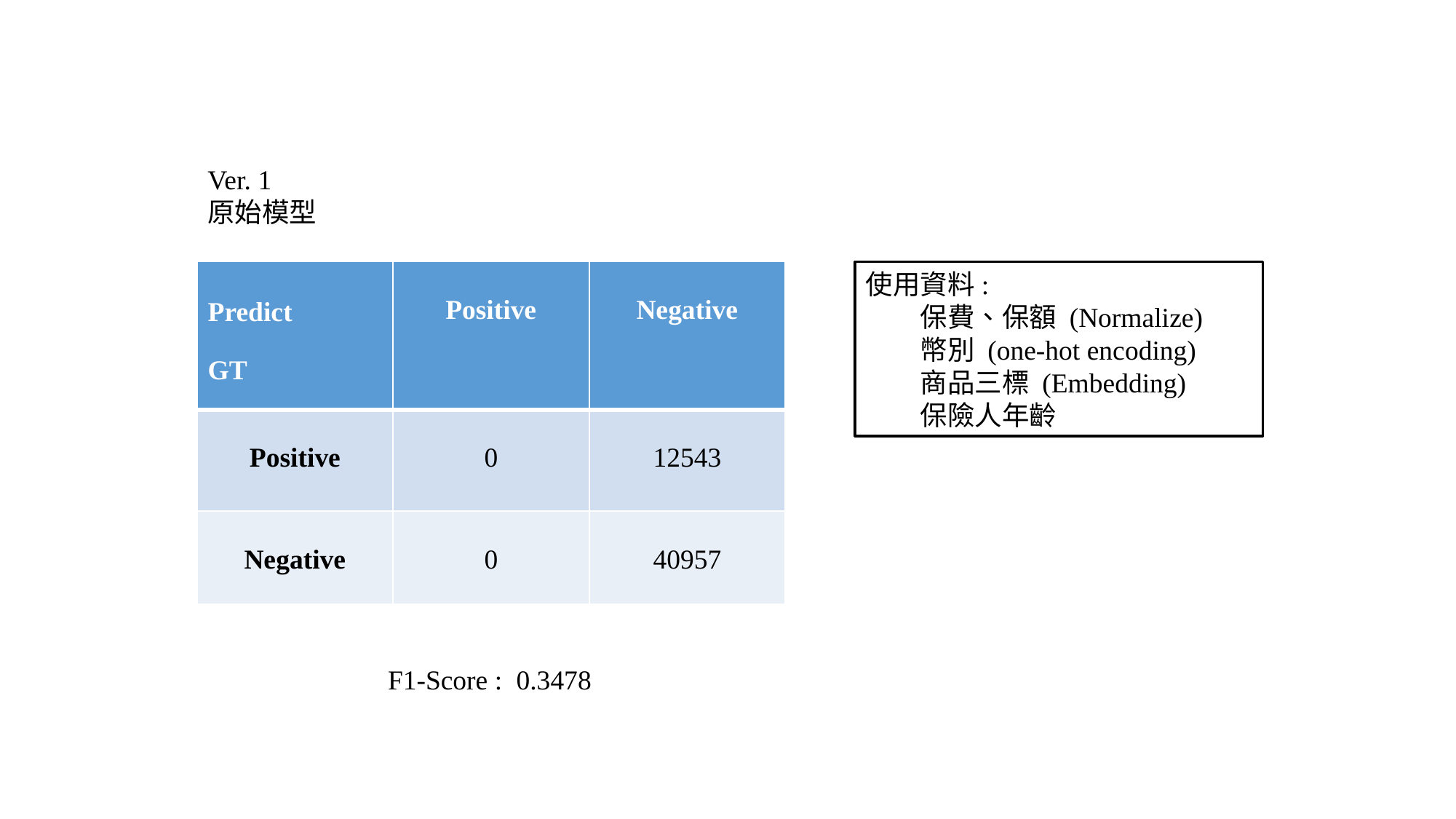

Ver. 1
原始模型
| Predict GT | Positive | Negative |
| --- | --- | --- |
| Positive | 0 | 12543 |
| Negative | 0 | 40957 |
使用資料:
保費、保額 (Normalize)
幣別 (one-hot encoding)
商品三標 (Embedding)
保險人年齡
F1-Score :  0.3478